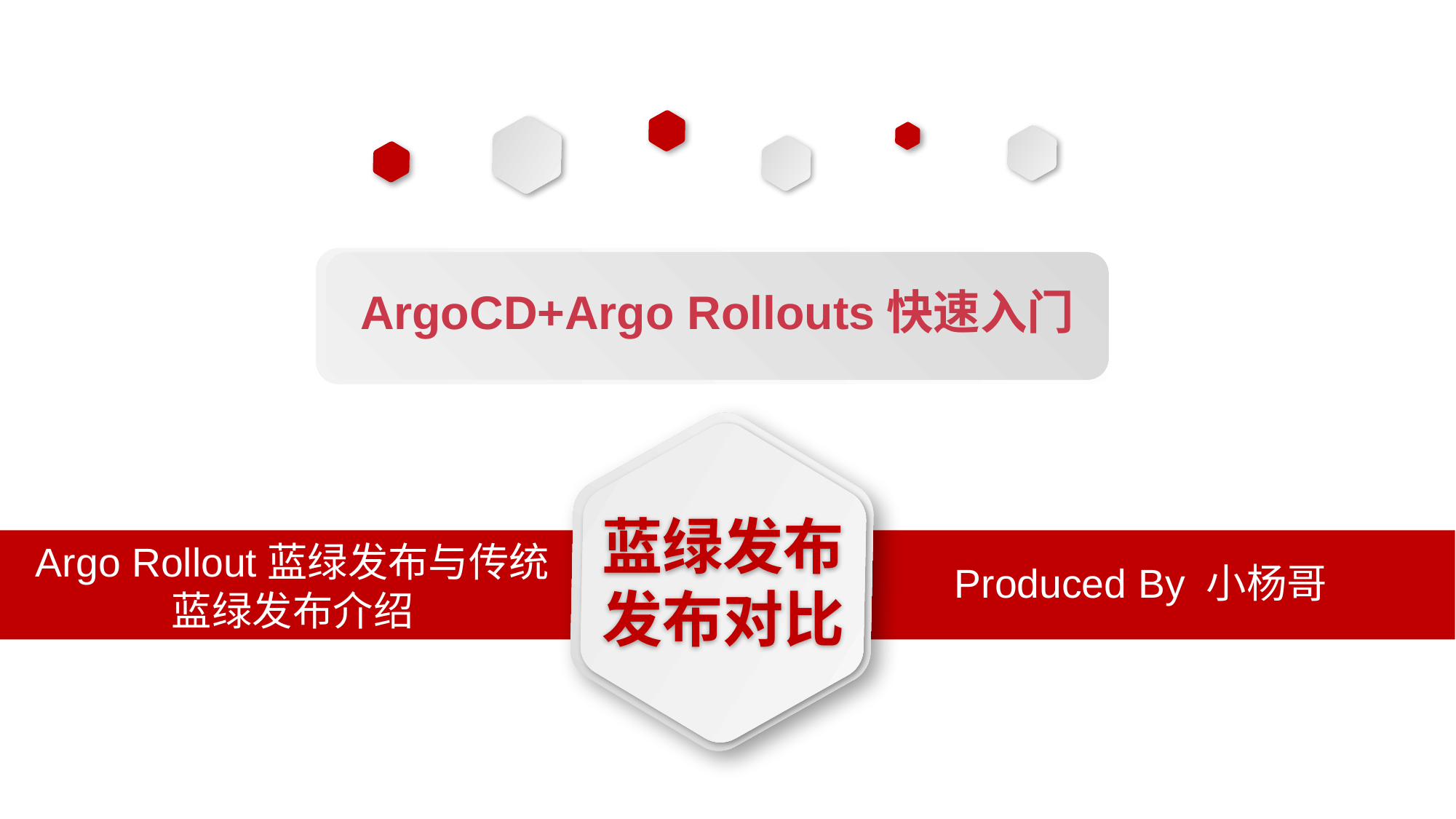

ArgoCD+Argo Rollouts快速入门

Argo Rollout蓝绿发布与传统蓝绿发布介绍
蓝绿发布
发布对比
Produced By 小杨哥